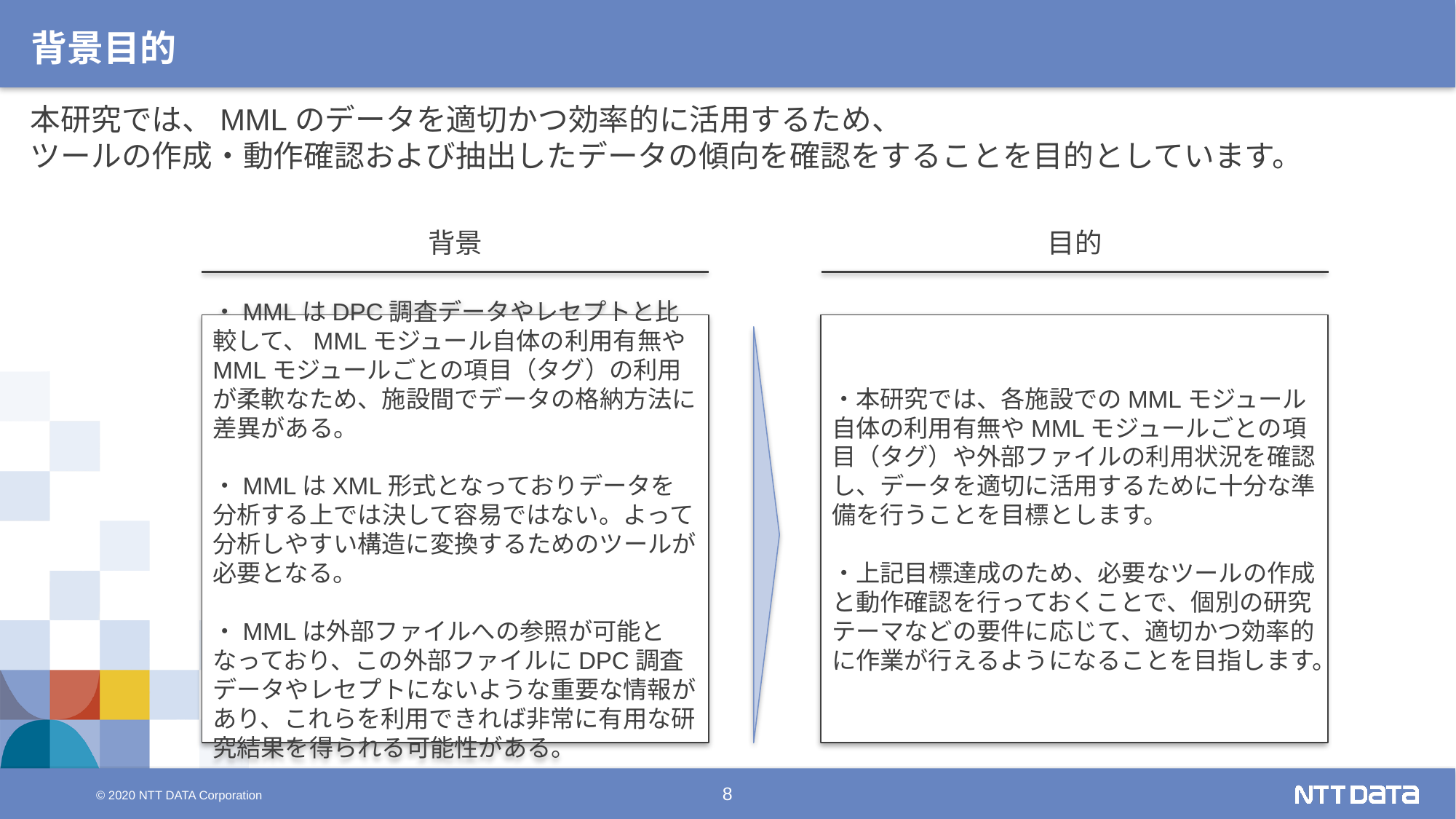

# 背景目的
本研究では、MMLのデータを適切かつ効率的に活用するため、
ツールの作成・動作確認および抽出したデータの傾向を確認をすることを目的としています。
背景
目的
・MMLはDPC調査データやレセプトと比較して、MMLモジュール自体の利用有無やMMLモジュールごとの項目（タグ）の利用が柔軟なため、施設間でデータの格納方法に差異がある。

・MMLはXML形式となっておりデータを分析する上では決して容易ではない。よって分析しやすい構造に変換するためのツールが必要となる。

・MMLは外部ファイルへの参照が可能となっており、この外部ファイルにDPC調査データやレセプトにないような重要な情報があり、これらを利用できれば非常に有用な研究結果を得られる可能性がある。
・本研究では、各施設でのMMLモジュール自体の利用有無やMMLモジュールごとの項目（タグ）や外部ファイルの利用状況を確認し、データを適切に活用するために十分な準備を行うことを目標とします。

・上記目標達成のため、必要なツールの作成と動作確認を行っておくことで、個別の研究テーマなどの要件に応じて、適切かつ効率的に作業が行えるようになることを目指します。